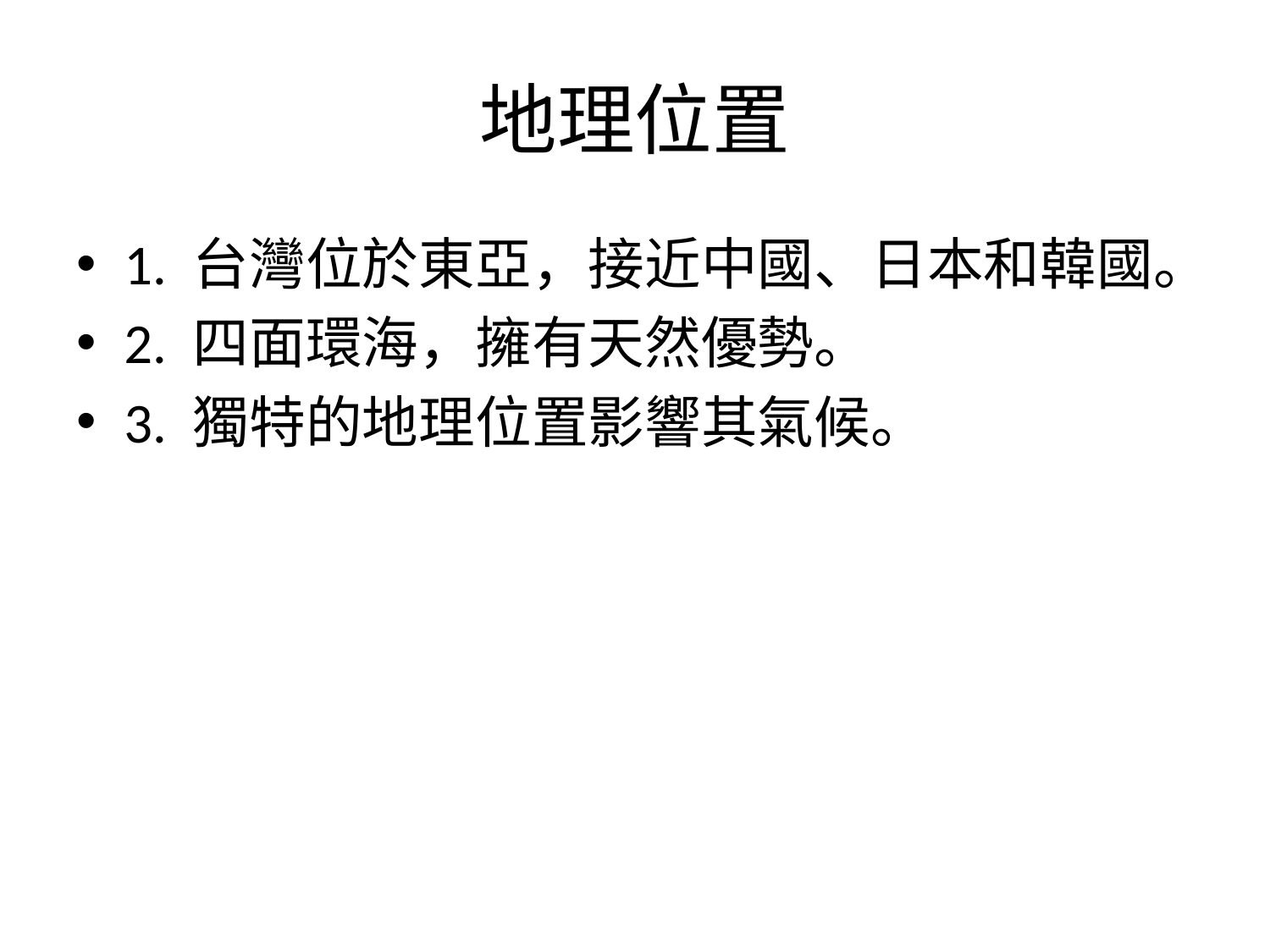

# 地理位置
1. 台灣位於東亞，接近中國、日本和韓國。
2. 四面環海，擁有天然優勢。
3. 獨特的地理位置影響其氣候。